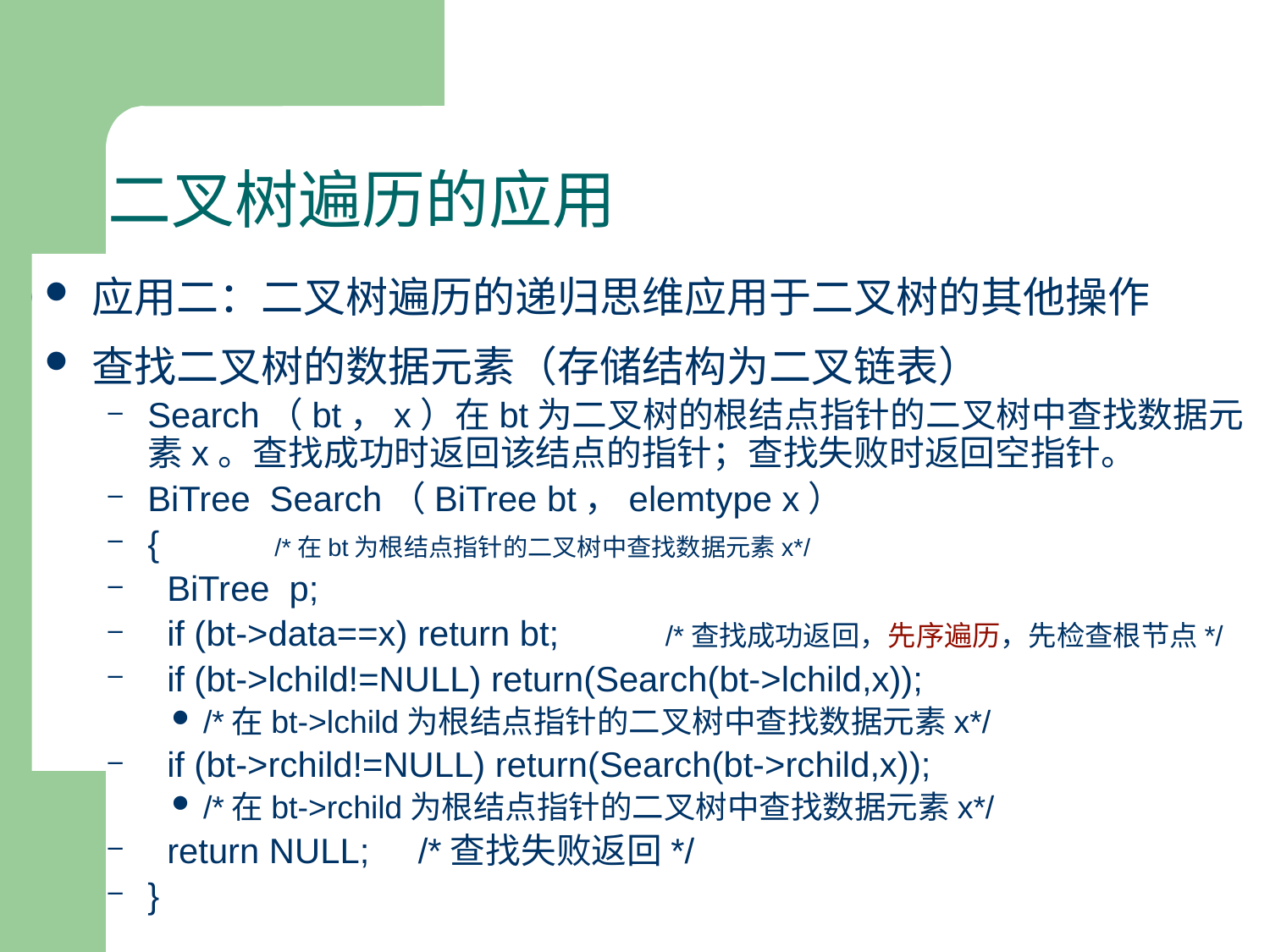

# 二叉树遍历的应用
应用二：二叉树遍历的递归思维应用于二叉树的其他操作
查找二叉树的数据元素（存储结构为二叉链表）
Search（bt，x）在bt为二叉树的根结点指针的二叉树中查找数据元素x。查找成功时返回该结点的指针；查找失败时返回空指针。
BiTree  Search（BiTree bt，elemtype x）
{	/*在bt为根结点指针的二叉树中查找数据元素x*/
  BiTree  p;
  if (bt->data==x) return bt;     	 /*查找成功返回，先序遍历，先检查根节点*/
  if (bt->lchild!=NULL) return(Search(bt->lchild,x));
/*在bt->lchild为根结点指针的二叉树中查找数据元素x*/
  if (bt->rchild!=NULL) return(Search(bt->rchild,x));
/*在bt->rchild为根结点指针的二叉树中查找数据元素x*/
  return NULL;     /*查找失败返回*/
}